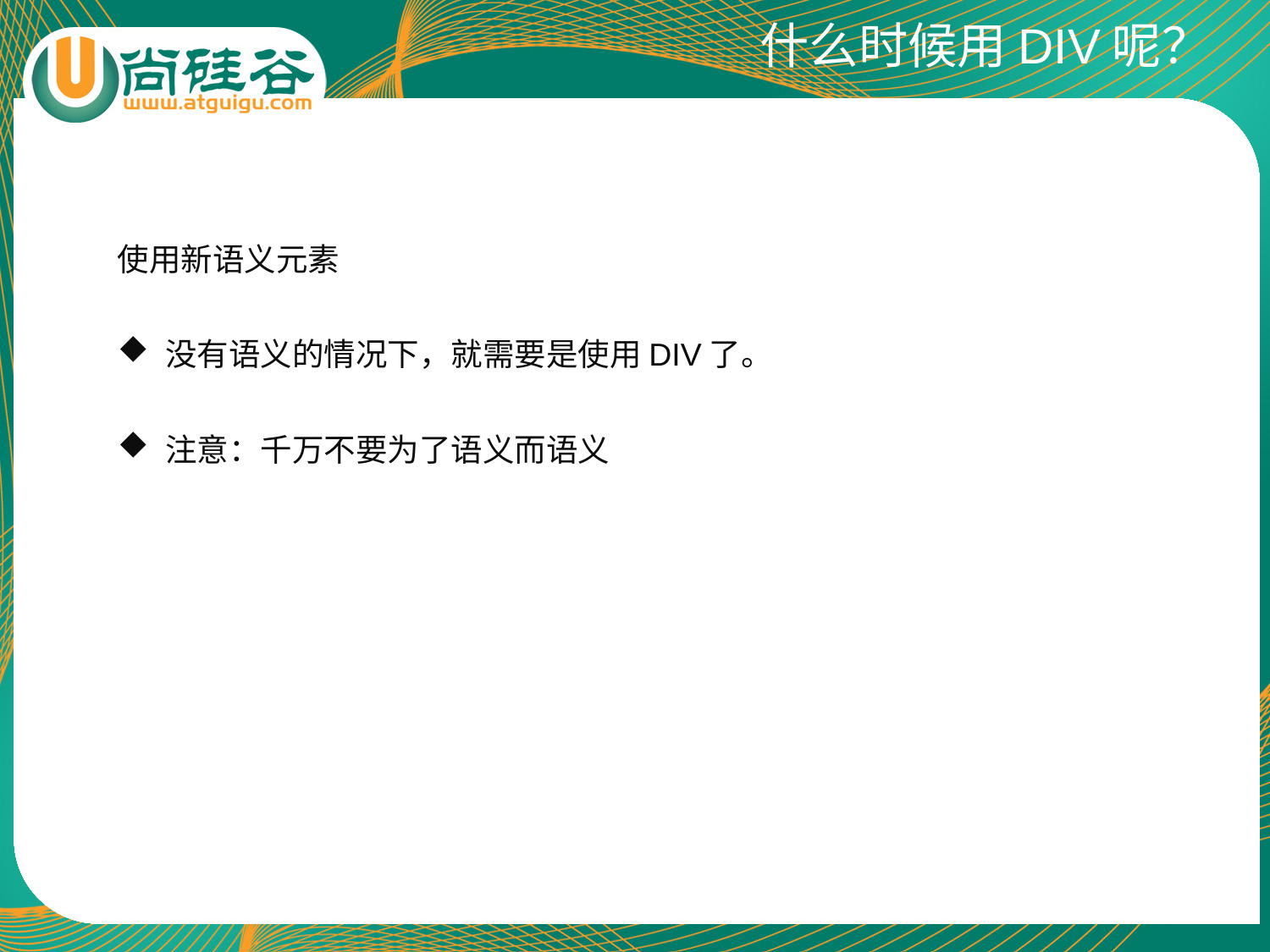

什么时候用DIV呢？
使用新语义元素
没有语义的情况下，就需要是使用DIV了。
注意：千万不要为了语义而语义